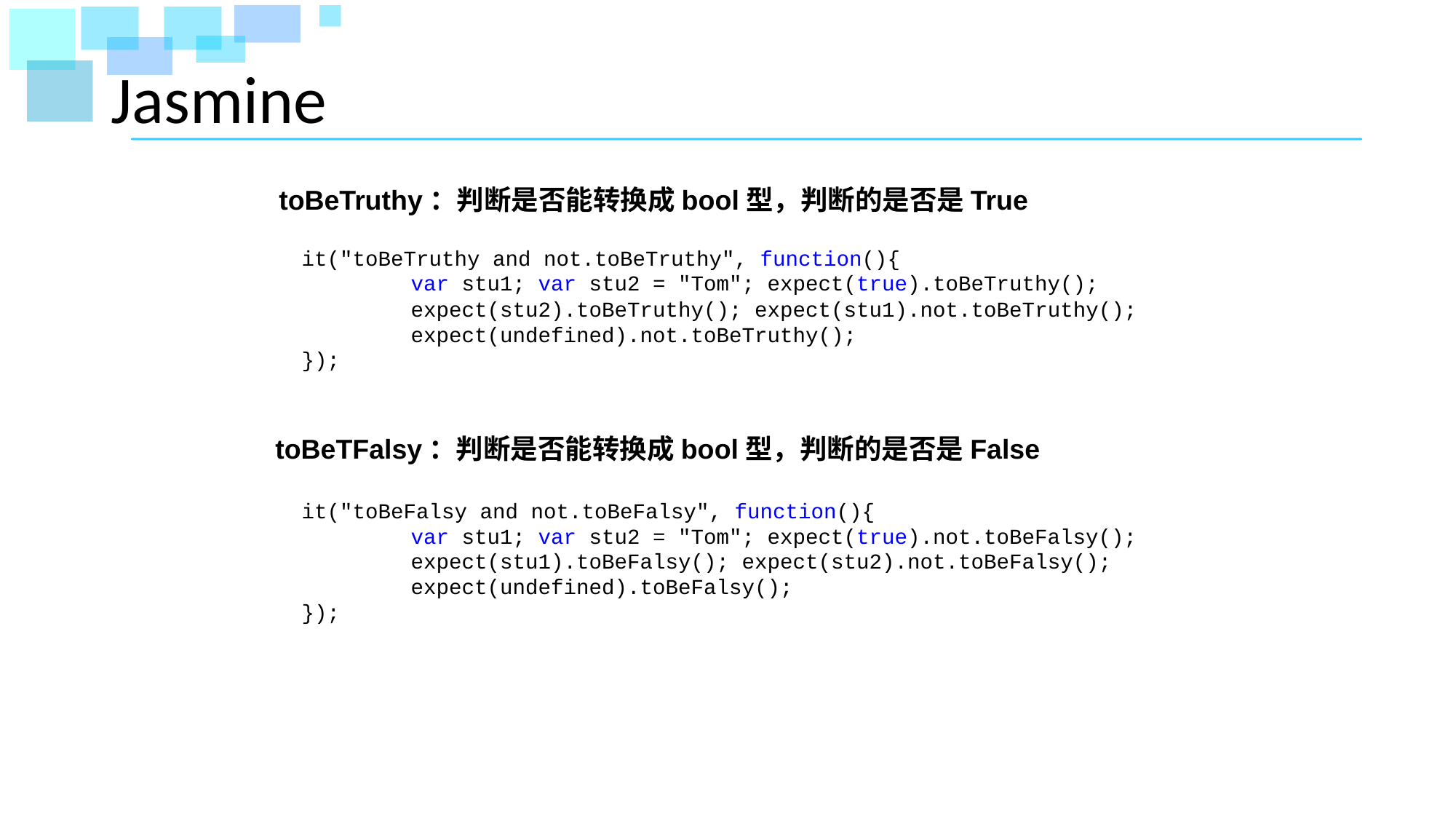

# Jasmine
toBeTruthy：判断是否能转换成bool型，判断的是否是True
it("toBeTruthy and not.toBeTruthy", function(){
	var stu1; var stu2 = "Tom"; expect(true).toBeTruthy();
	expect(stu2).toBeTruthy(); expect(stu1).not.toBeTruthy();
	expect(undefined).not.toBeTruthy();
});
 toBeTFalsy：判断是否能转换成bool型，判断的是否是False
it("toBeFalsy and not.toBeFalsy", function(){
	var stu1; var stu2 = "Tom"; expect(true).not.toBeFalsy();
	expect(stu1).toBeFalsy(); expect(stu2).not.toBeFalsy();
	expect(undefined).toBeFalsy();
});